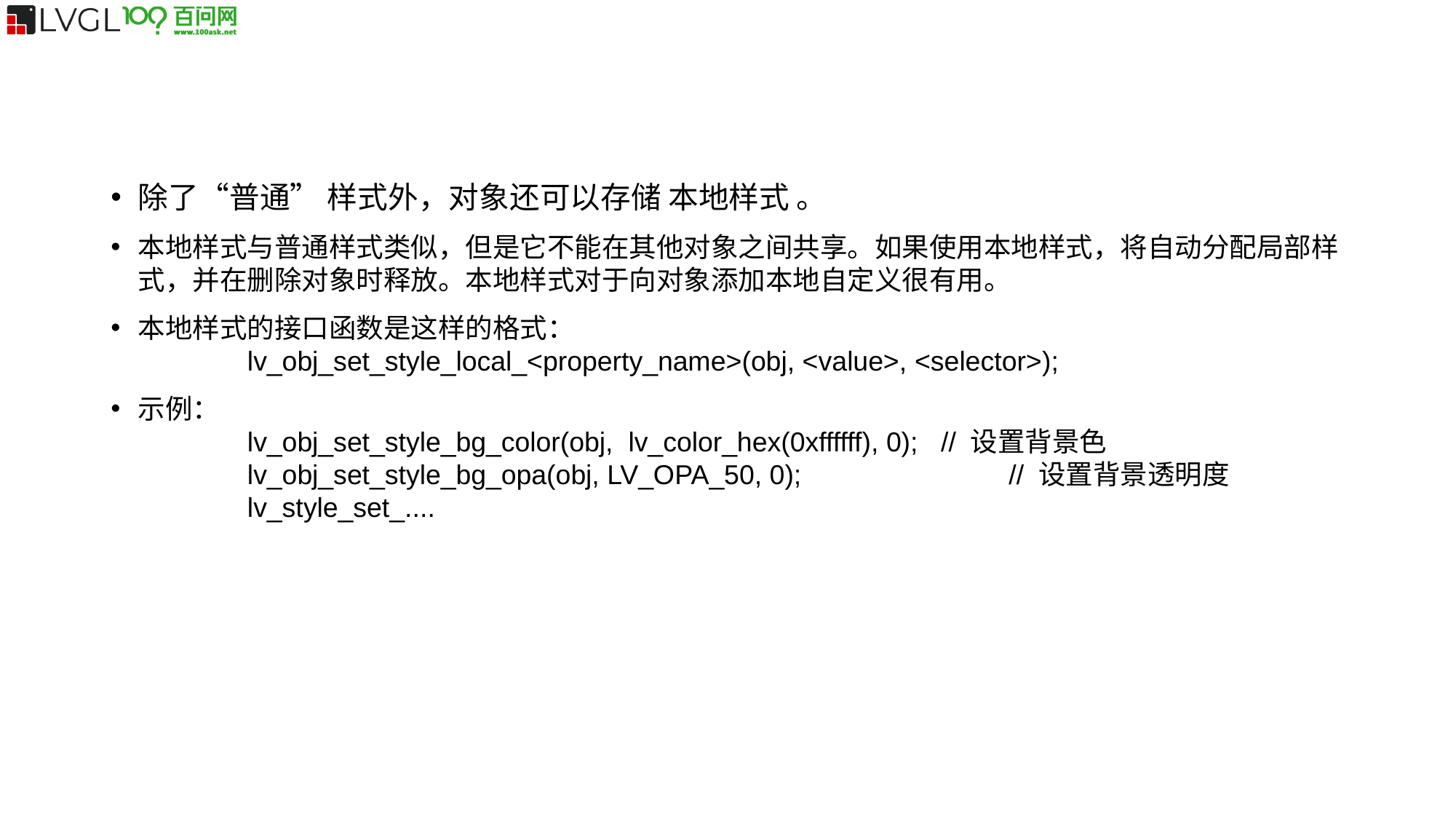

除了“普通” 样式外，对象还可以存储 本地样式 。
本地样式与普通样式类似，但是它不能在其他对象之间共享。如果使用本地样式，将自动分配局部样式，并在删除对象时释放。本地样式对于向对象添加本地自定义很有用。
本地样式的接口函数是这样的格式：
	lv_obj_set_style_local_<property_name>(obj, <value>, <selector>);
示例：
	lv_obj_set_style_bg_color(obj,  lv_color_hex(0xffffff), 0);   // 设置背景色
	lv_obj_set_style_bg_opa(obj, LV_OPA_50, 0);	              // 设置背景透明度
	lv_style_set_....